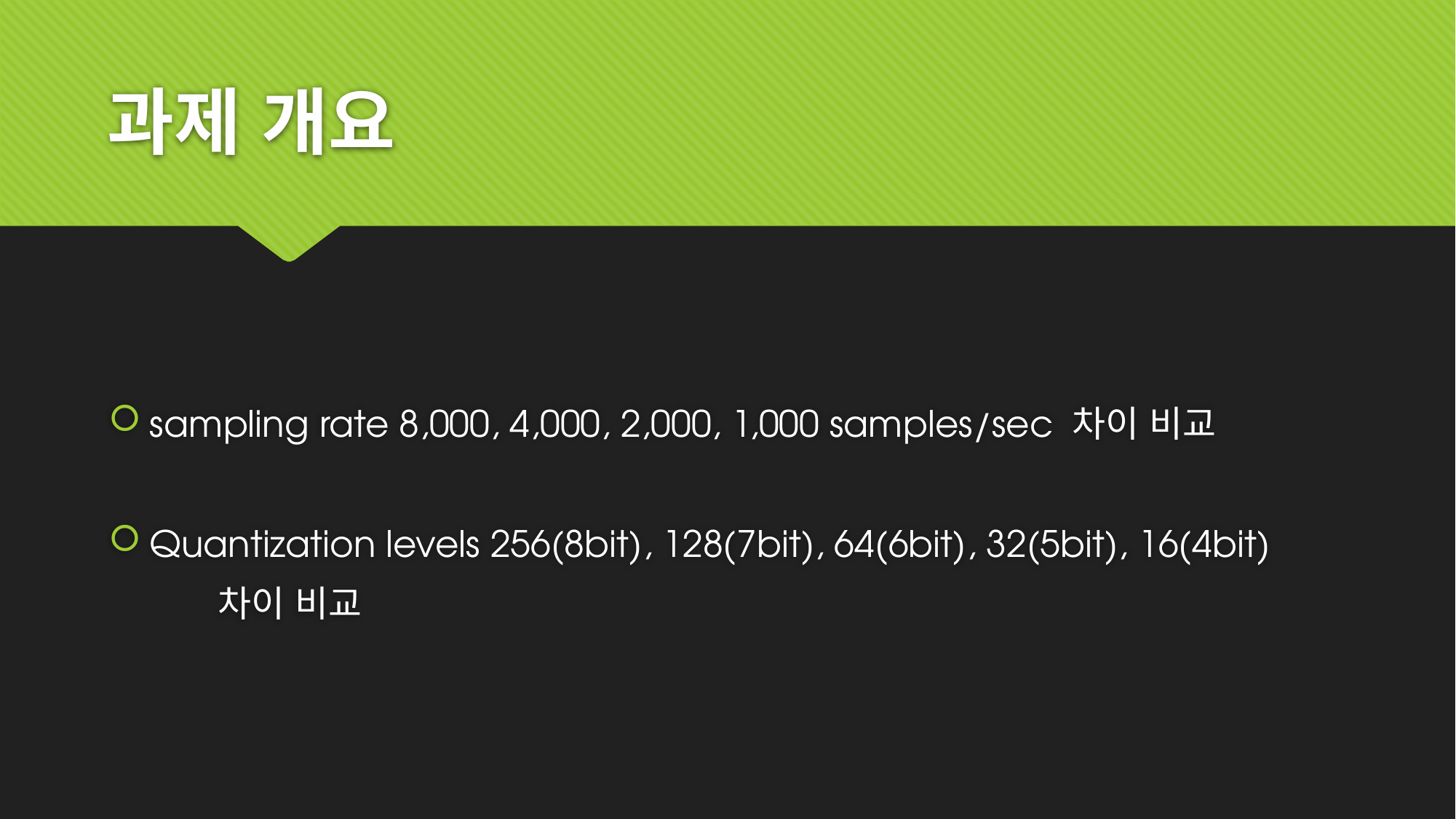

# 과제 개요

sampling rate 8,000, 4,000, 2,000, 1,000 samples/sec 차이 비교

Quantization levels 256(8bit), 128(7bit), 64(6bit), 32(5bit), 16(4bit)
	차이 비교